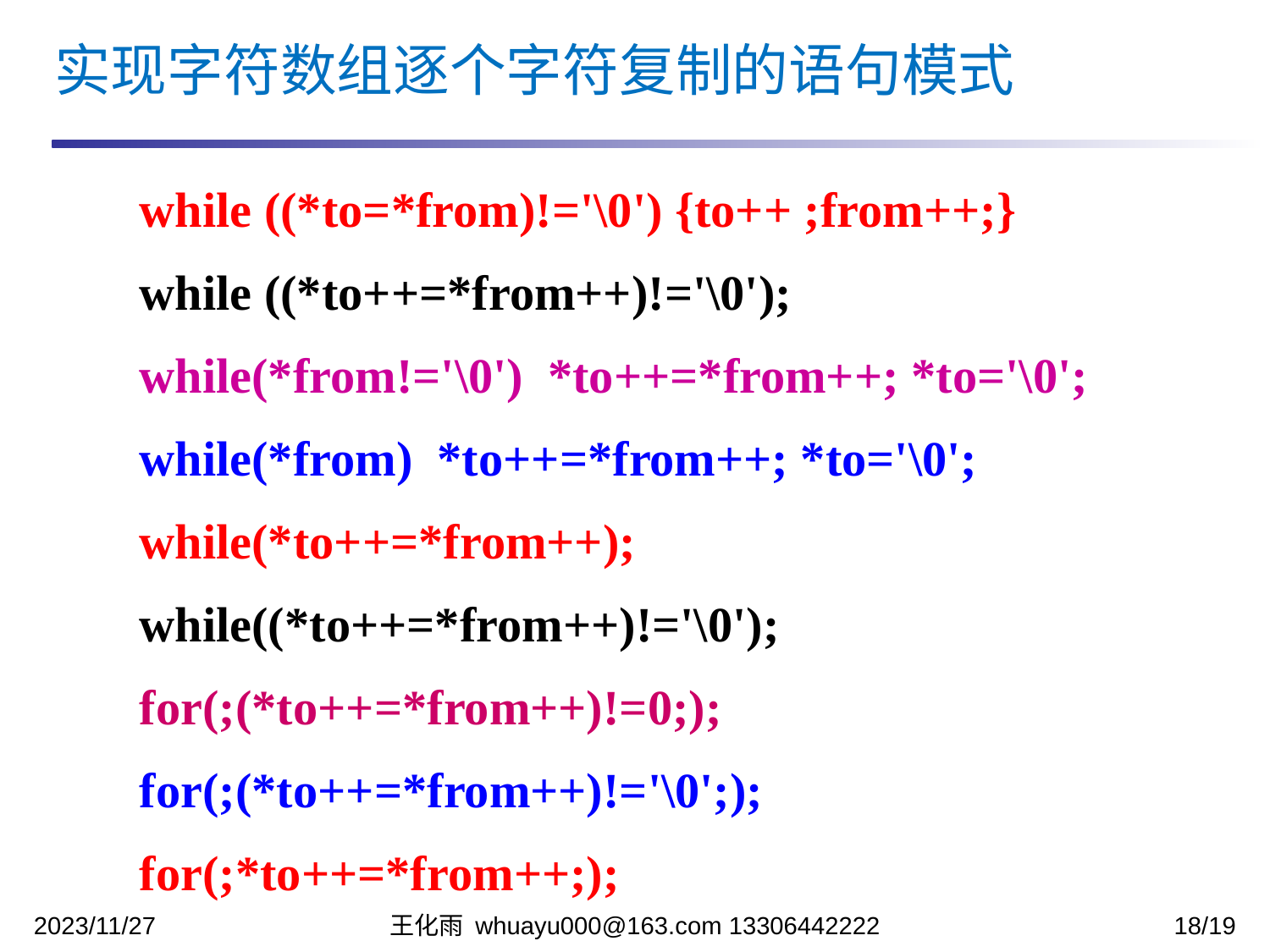

实现字符数组逐个字符复制的语句模式
while ((*to=*from)!='\0') {to++ ;from++;}
while ((*to++=*from++)!='\0');
while(*from!='\0')  *to++=*from++; *to='\0';
while(*from)  *to++=*from++; *to='\0';
while(*to++=*from++);
while((*to++=*from++)!='\0');
for(;(*to++=*from++)!=0;);
for(;(*to++=*from++)!='\0';);
for(;*to++=*from++;);
2023/11/27
王化雨 whuayu000@163.com 13306442222
18/19